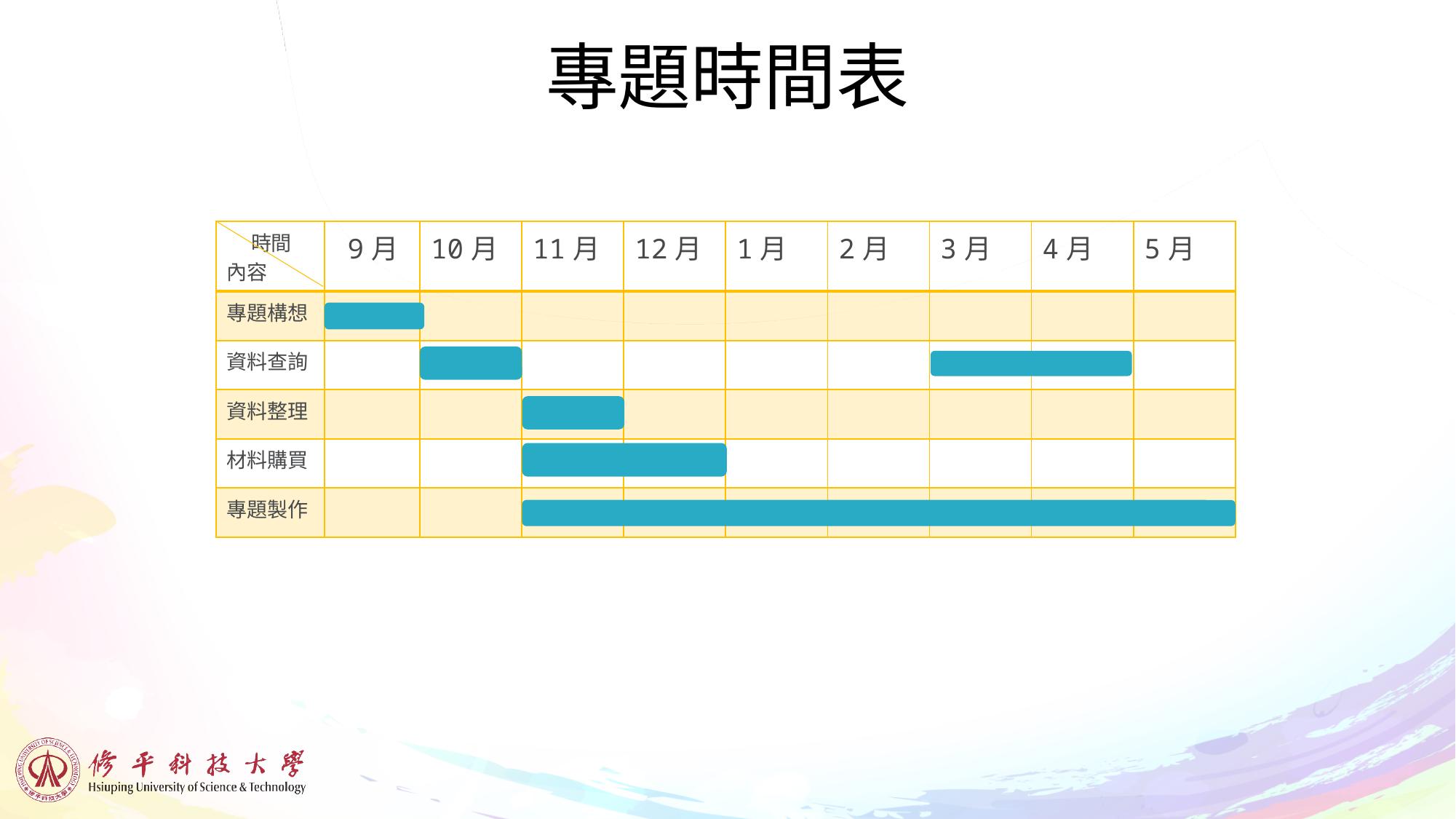

# 專題時間表
| 時間 內容 | 9月 | 10月 | 11月 | 12月 | 1月 | 2月 | 3月 | 4月 | 5月 |
| --- | --- | --- | --- | --- | --- | --- | --- | --- | --- |
| 專題構想 |  |  |  |  |  |  |  |  |  |
| 資料查詢 |  |  |  |  |  |  |  |  |  |
| 資料整理 |  |  |  |  |  |  |  |  |  |
| 材料購買 |  |  |  |  |  |  |  |  |  |
| 專題製作 |  |  |  |  |  |  |  |  |  |